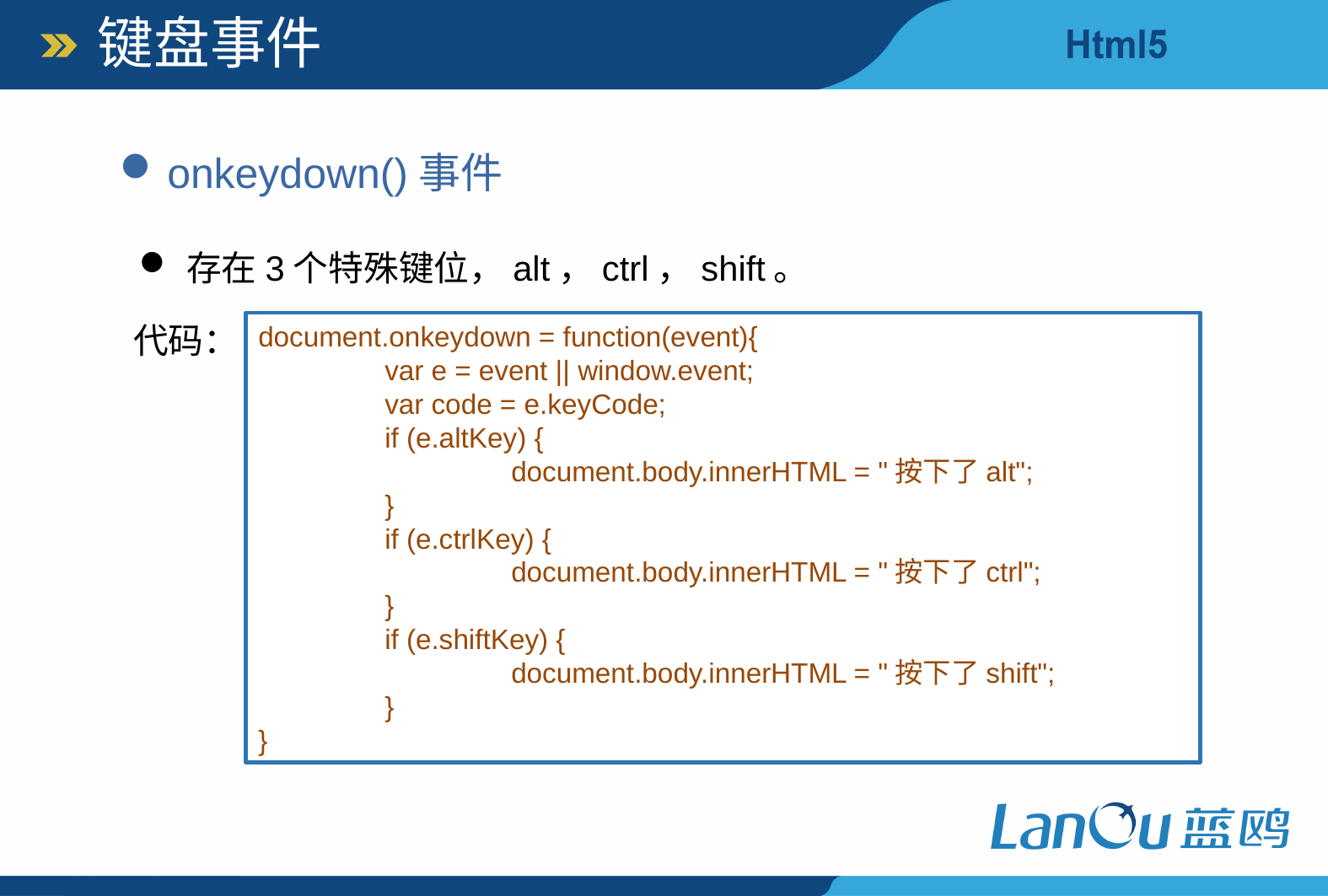

键盘事件
onkeydown()事件
存在3个特殊键位，alt，ctrl，shift。
代码：
document.onkeydown = function(event){
	var e = event || window.event;
	var code = e.keyCode;
	if (e.altKey) {
		document.body.innerHTML = "按下了alt";
	}
	if (e.ctrlKey) {
		document.body.innerHTML = "按下了ctrl";
	}
	if (e.shiftKey) {
		document.body.innerHTML = "按下了shift";
	}
}